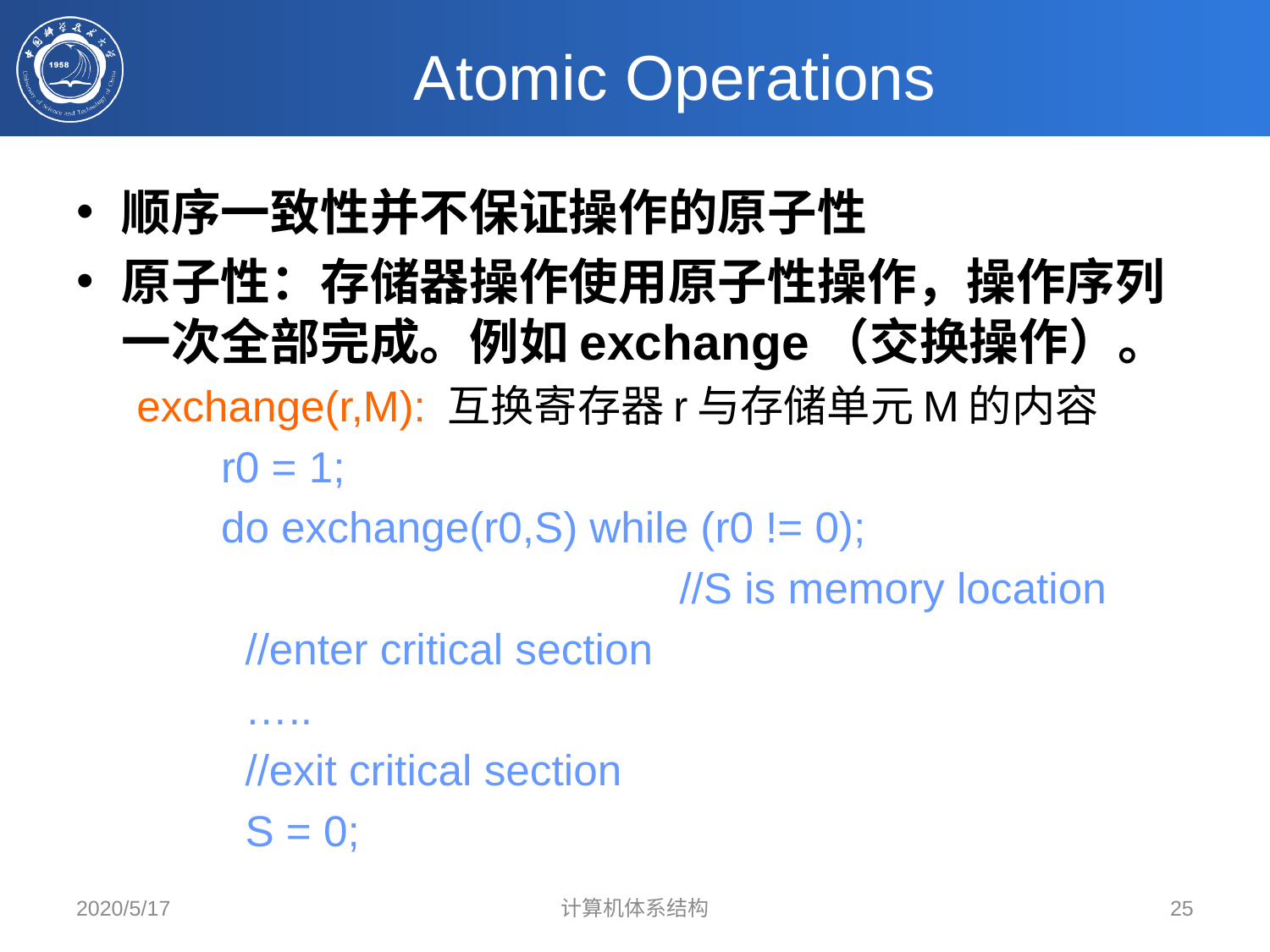

# Atomic Operations
顺序一致性并不保证操作的原子性
原子性：存储器操作使用原子性操作，操作序列一次全部完成。例如exchange（交换操作）。
exchange(r,M): 互换寄存器r与存储单元M的内容
       r0 = 1;
       do exchange(r0,S) while (r0 != 0);
                                             //S is memory location
         //enter critical section
         …..
         //exit critical section
         S = 0;

2020/5/17
计算机体系结构
25